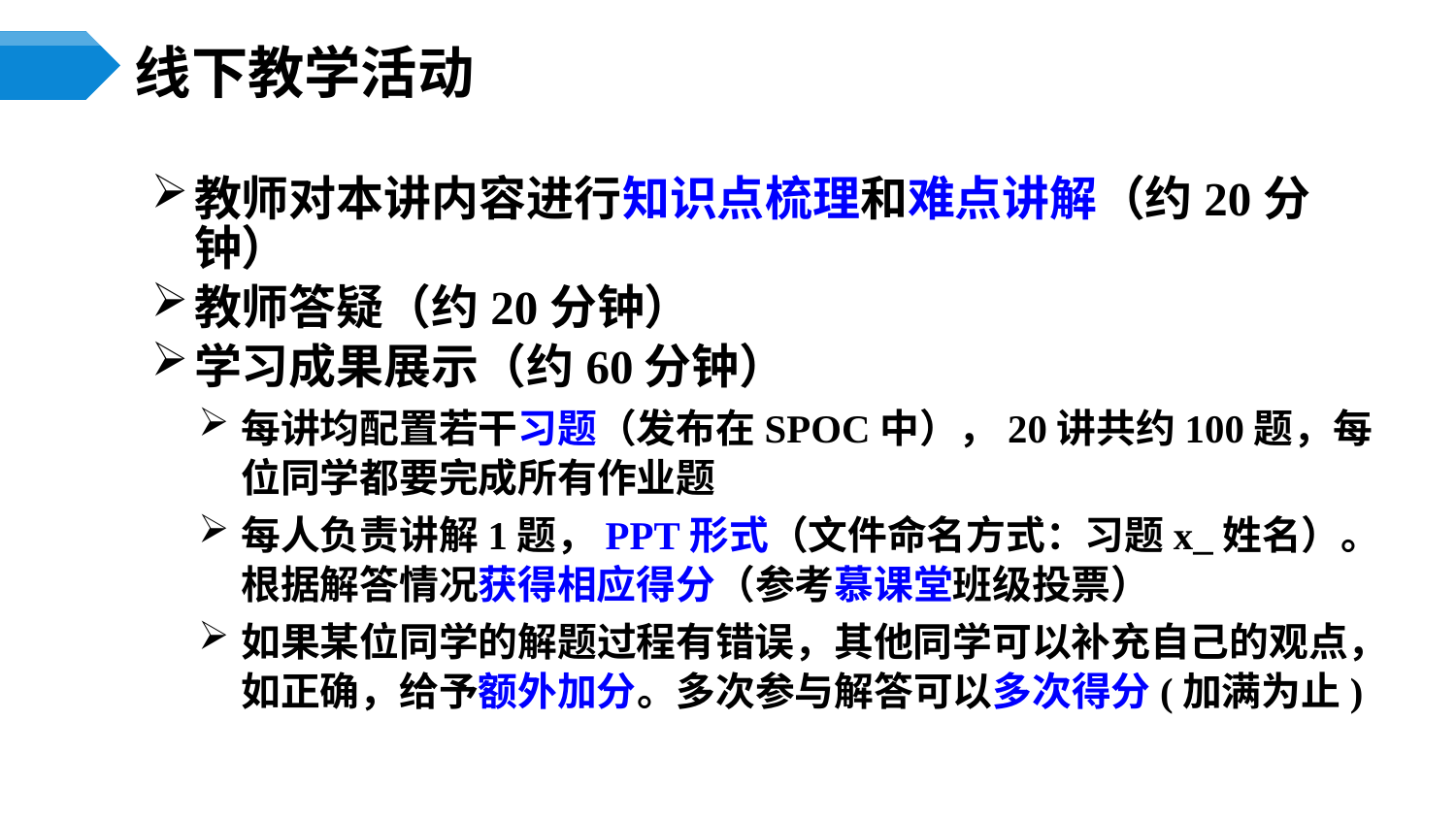

# 线下教学活动
教师对本讲内容进行知识点梳理和难点讲解（约20分钟）
教师答疑（约20分钟）
学习成果展示（约60分钟）
每讲均配置若干习题（发布在SPOC中），20讲共约100题，每位同学都要完成所有作业题
每人负责讲解1题，PPT形式（文件命名方式：习题x_姓名）。根据解答情况获得相应得分（参考慕课堂班级投票）
如果某位同学的解题过程有错误，其他同学可以补充自己的观点，如正确，给予额外加分。多次参与解答可以多次得分(加满为止)